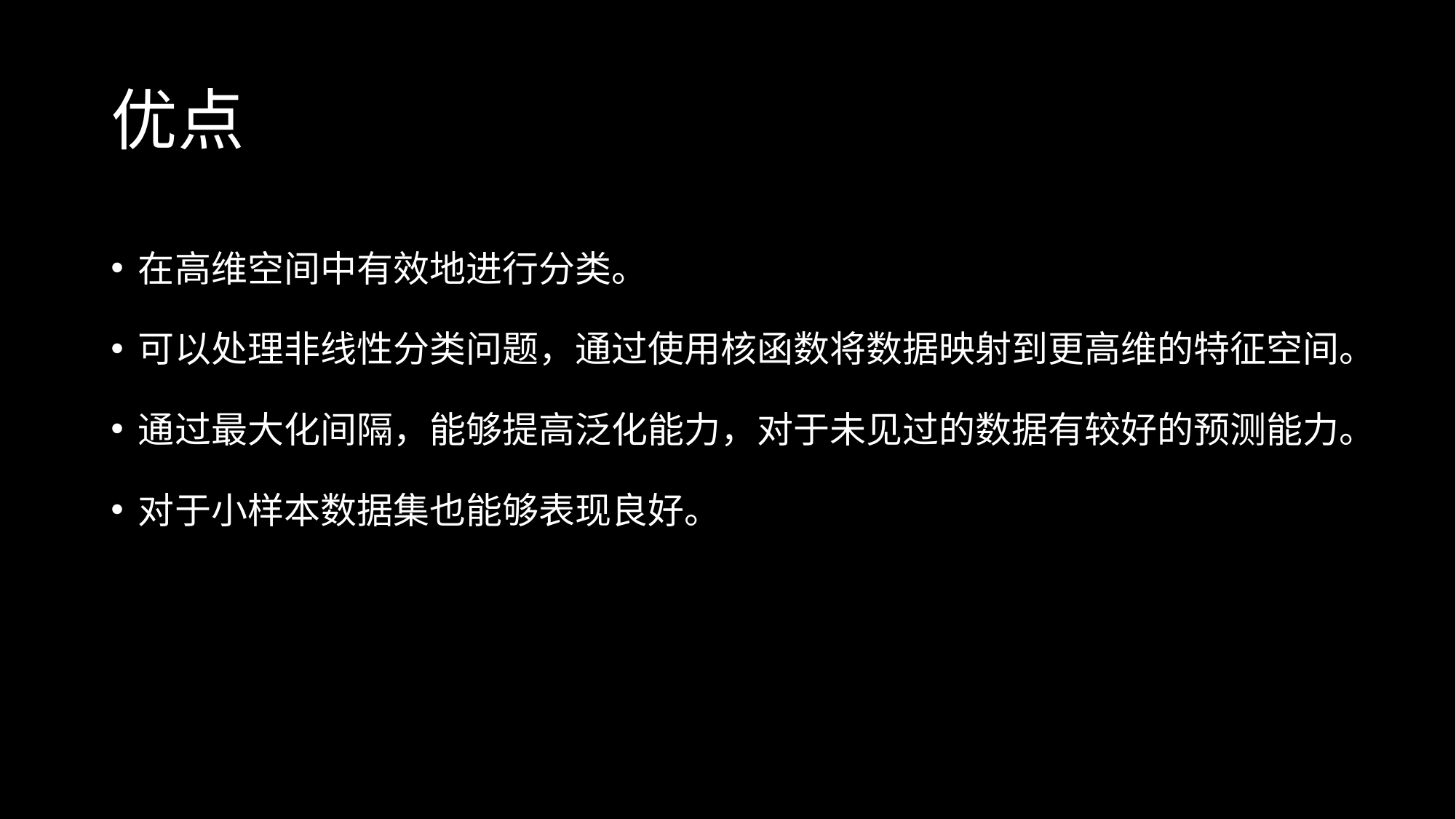

# 优点
在高维空间中有效地进行分类。
可以处理非线性分类问题，通过使用核函数将数据映射到更高维的特征空间。
通过最大化间隔，能够提高泛化能力，对于未见过的数据有较好的预测能力。
对于小样本数据集也能够表现良好。